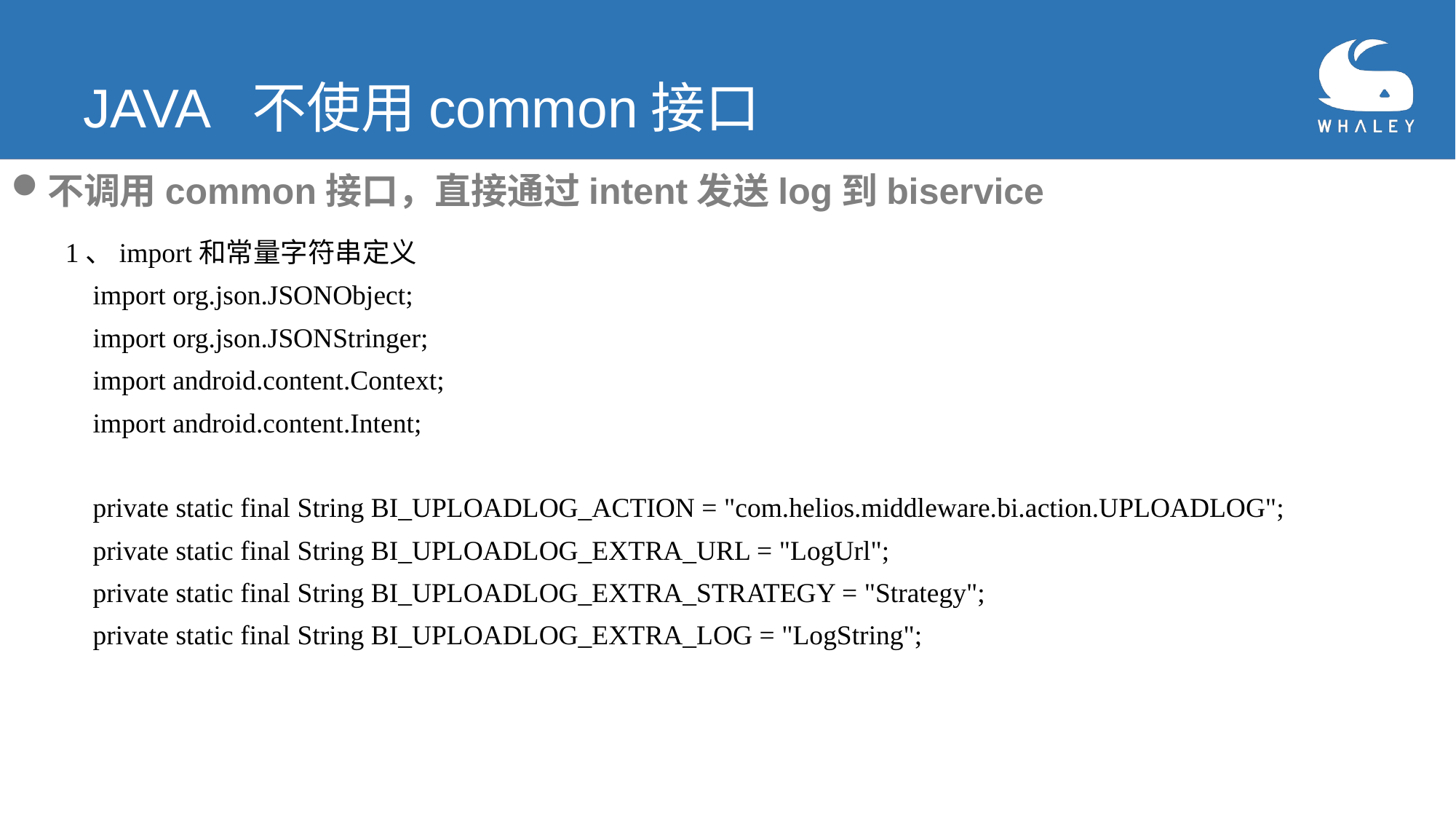

# JAVA  不使用common接口
不调用common接口，直接通过intent发送log到biservice
1、import和常量字符串定义
    import org.json.JSONObject;
    import org.json.JSONStringer;
    import android.content.Context;
    import android.content.Intent;

    private static final String BI_UPLOADLOG_ACTION = "com.helios.middleware.bi.action.UPLOADLOG";
    private static final String BI_UPLOADLOG_EXTRA_URL = "LogUrl";
    private static final String BI_UPLOADLOG_EXTRA_STRATEGY = "Strategy";
    private static final String BI_UPLOADLOG_EXTRA_LOG = "LogString";